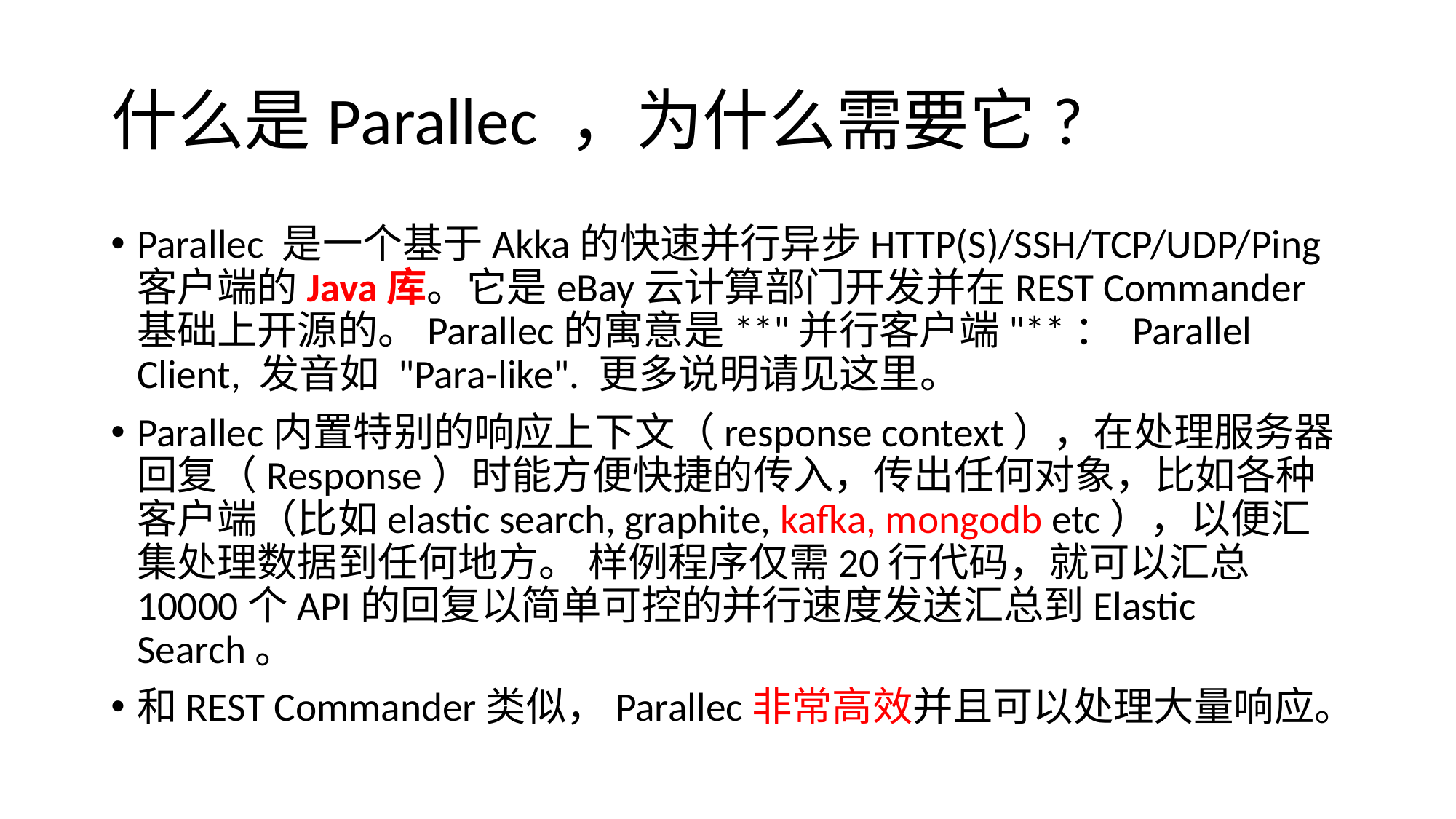

# 什么是Parallec ，为什么需要它?
Parallec 是一个基于Akka的快速并行异步HTTP(S)/SSH/TCP/UDP/Ping 客户端的Java库。它是eBay云计算部门开发并在REST Commander基础上开源的。Parallec的寓意是**"并行客户端"**： Parallel Client, 发音如 "Para-like". 更多说明请见这里。
Parallec内置特别的响应上下文（response context），在处理服务器回复（Response）时能方便快捷的传入，传出任何对象，比如各种客户端（比如elastic search, graphite, kafka, mongodb etc），以便汇集处理数据到任何地方。 样例程序仅需20行代码，就可以汇总10000个API的回复以简单可控的并行速度发送汇总到Elastic Search。
和REST Commander类似，Parallec非常高效并且可以处理大量响应。